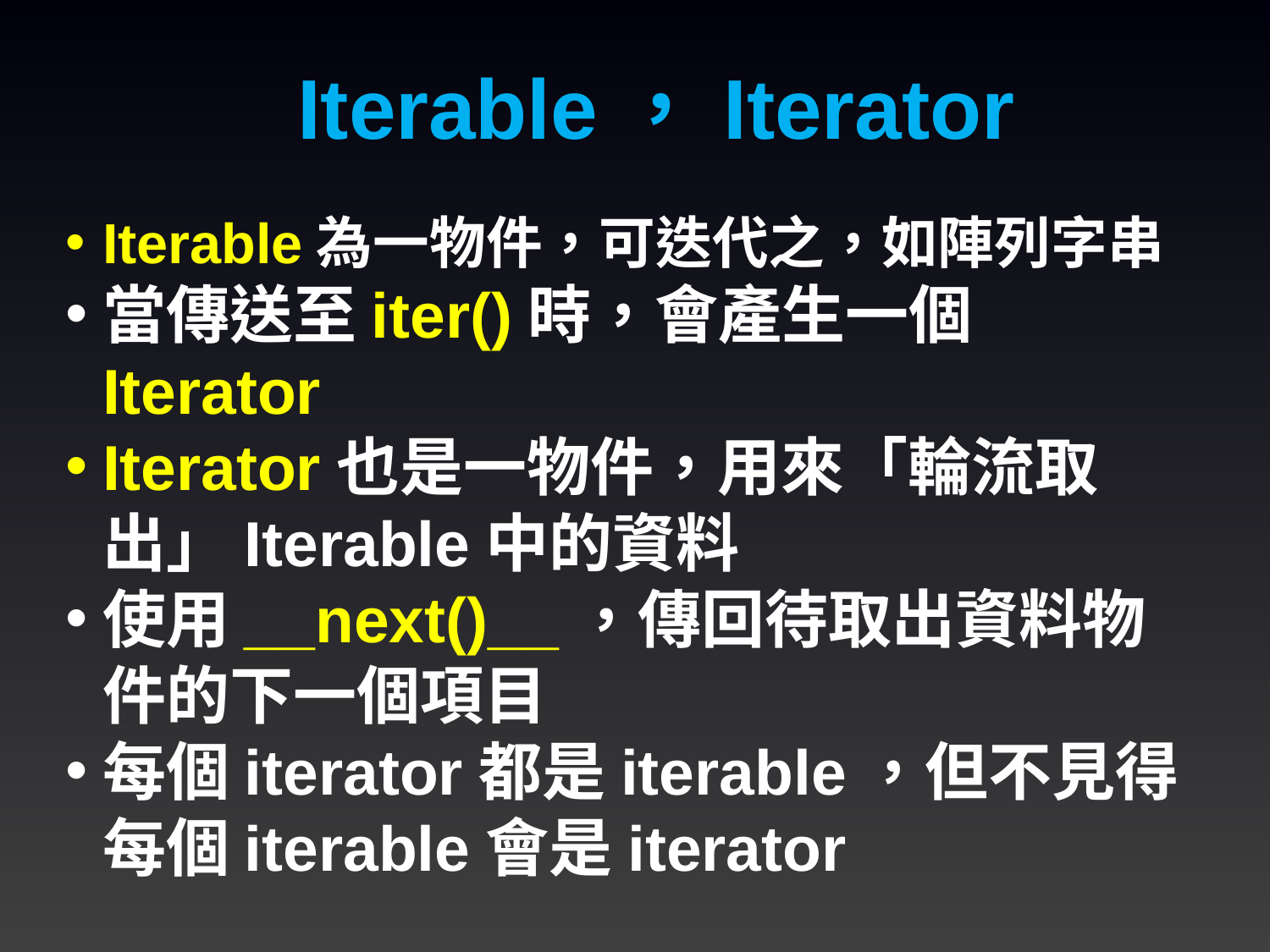

Iterable，Iterator
Iterable為一物件，可迭代之，如陣列字串
當傳送至iter()時，會產生一個Iterator
Iterator也是一物件，用來「輪流取出」Iterable中的資料
使用__next()__，傳回待取出資料物件的下一個項目
每個iterator都是iterable，但不見得每個iterable會是iterator